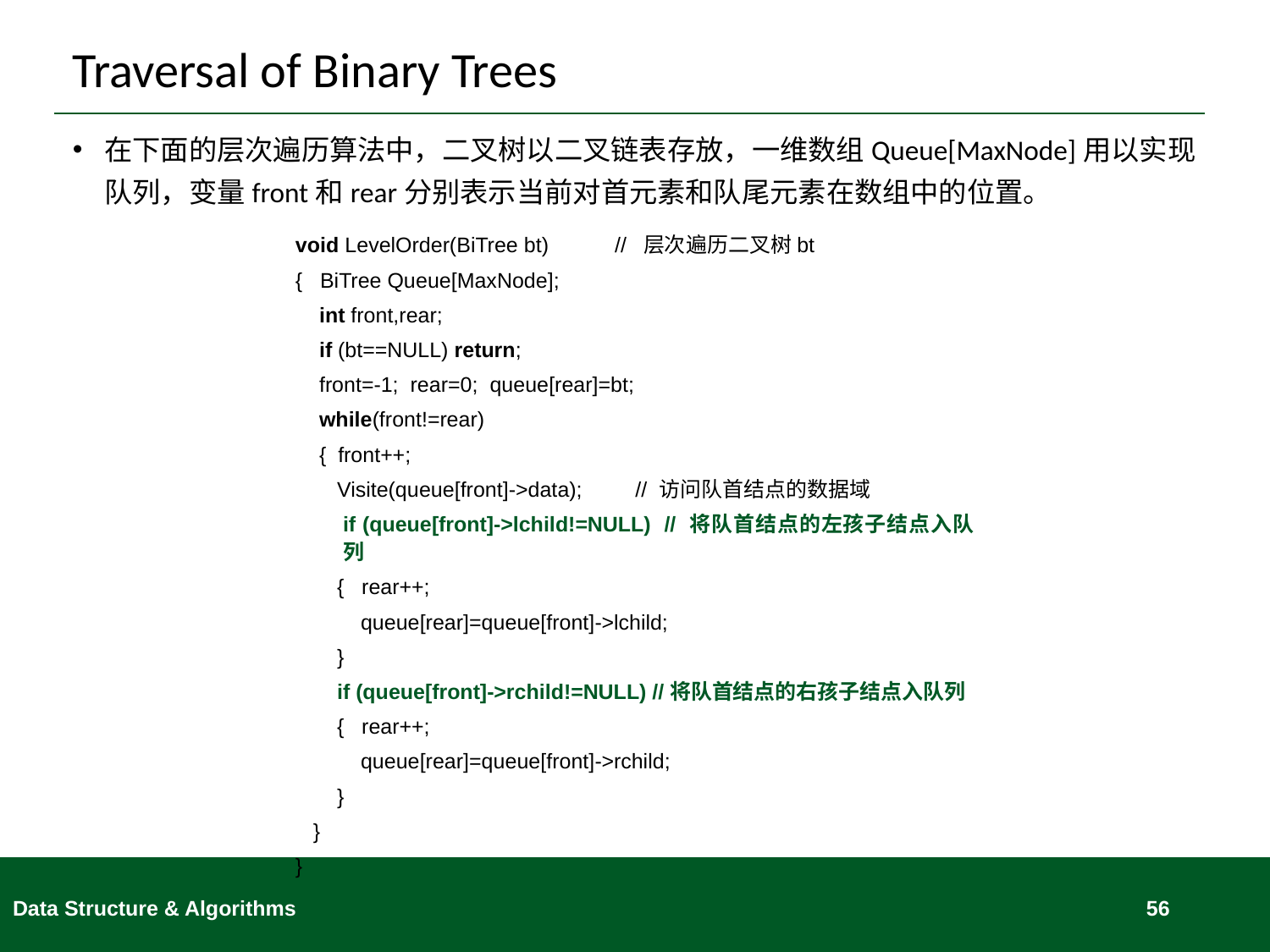

# Traversal of Binary Trees
在下面的层次遍历算法中，二叉树以二叉链表存放，一维数组Queue[MaxNode]用以实现队列，变量front和rear分别表示当前对首元素和队尾元素在数组中的位置。

void LevelOrder(BiTree bt)	   //  层次遍历二叉树bt
{   BiTree Queue[MaxNode];
    int front,rear;
    if (bt==NULL) return;
    front=-1;  rear=0;  queue[rear]=bt;
    while(front!=rear)
    {  front++;
       Visite(queue[front]->data);         // 访问队首结点的数据域
       if (queue[front]->lchild!=NULL)  // 将队首结点的左孩子结点入队列
       {   rear++;
           queue[rear]=queue[front]->lchild;
       }
       if (queue[front]->rchild!=NULL) //将队首结点的右孩子结点入队列
       {   rear++;
           queue[rear]=queue[front]->rchild;
       }
   }
}
Data Structure & Algorithms
56